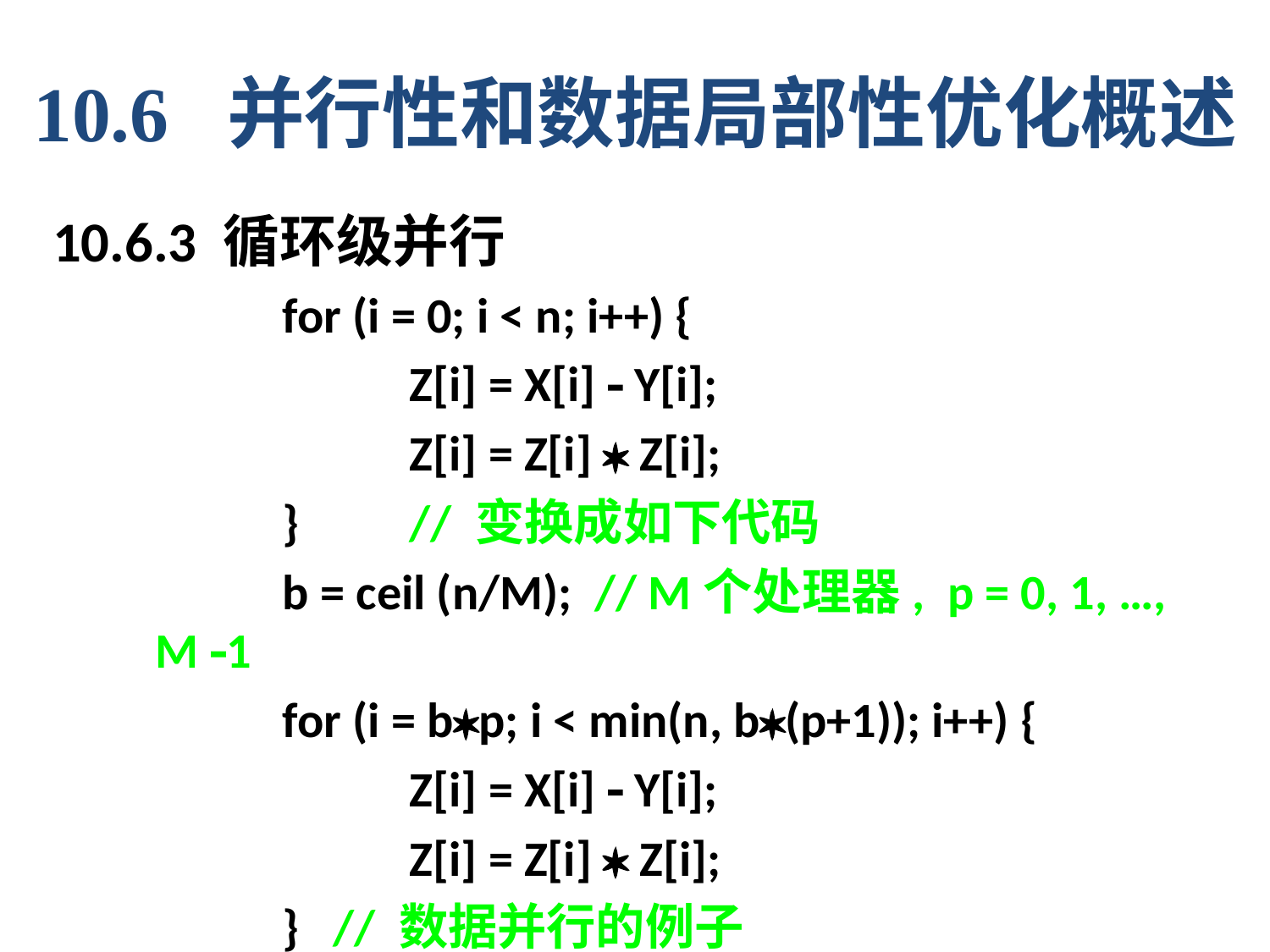

10.6  并行性和数据局部性优化概述
10.6.3 循环级并行
		for (i = 0; i < n; i++) {
			Z[i] = X[i] − Y[i];
			Z[i] = Z[i] ∗ Z[i];
		}	// 变换成如下代码
		b = ceil (n/M);  // M个处理器,  p = 0, 1, …, M −1
		for (i = b∗p; i < min(n, b∗(p+1)); i++) {
			Z[i] = X[i] − Y[i];
			Z[i] = Z[i] ∗ Z[i];
		}   // 数据并行的例子